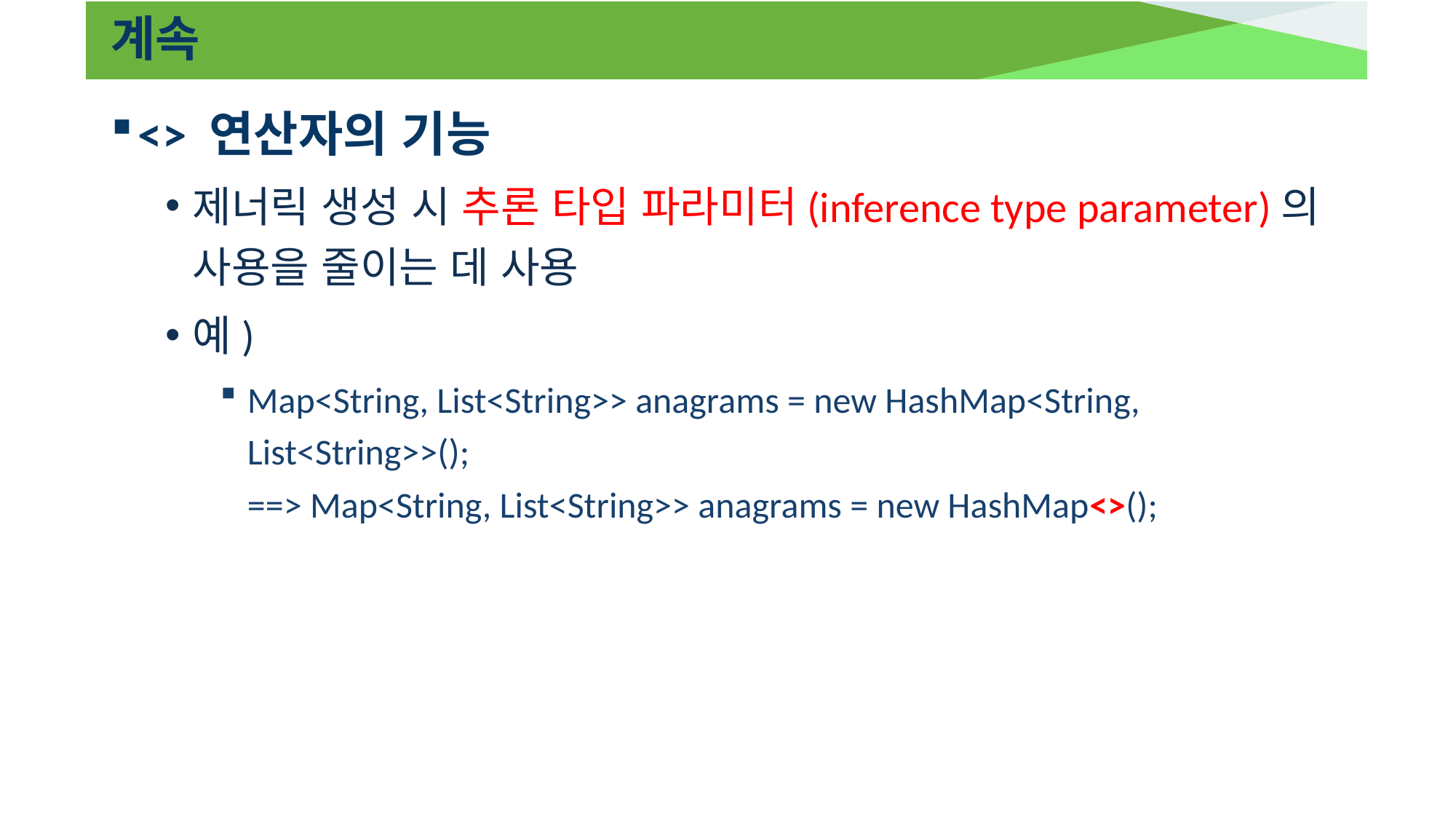

# 계속
<> 연산자의 기능
제너릭 생성 시 추론 타입 파라미터(inference type parameter)의 사용을 줄이는 데 사용
예)
Map<String, List<String>> anagrams = new HashMap<String, List<String>>();
==> Map<String, List<String>> anagrams = new HashMap<>();